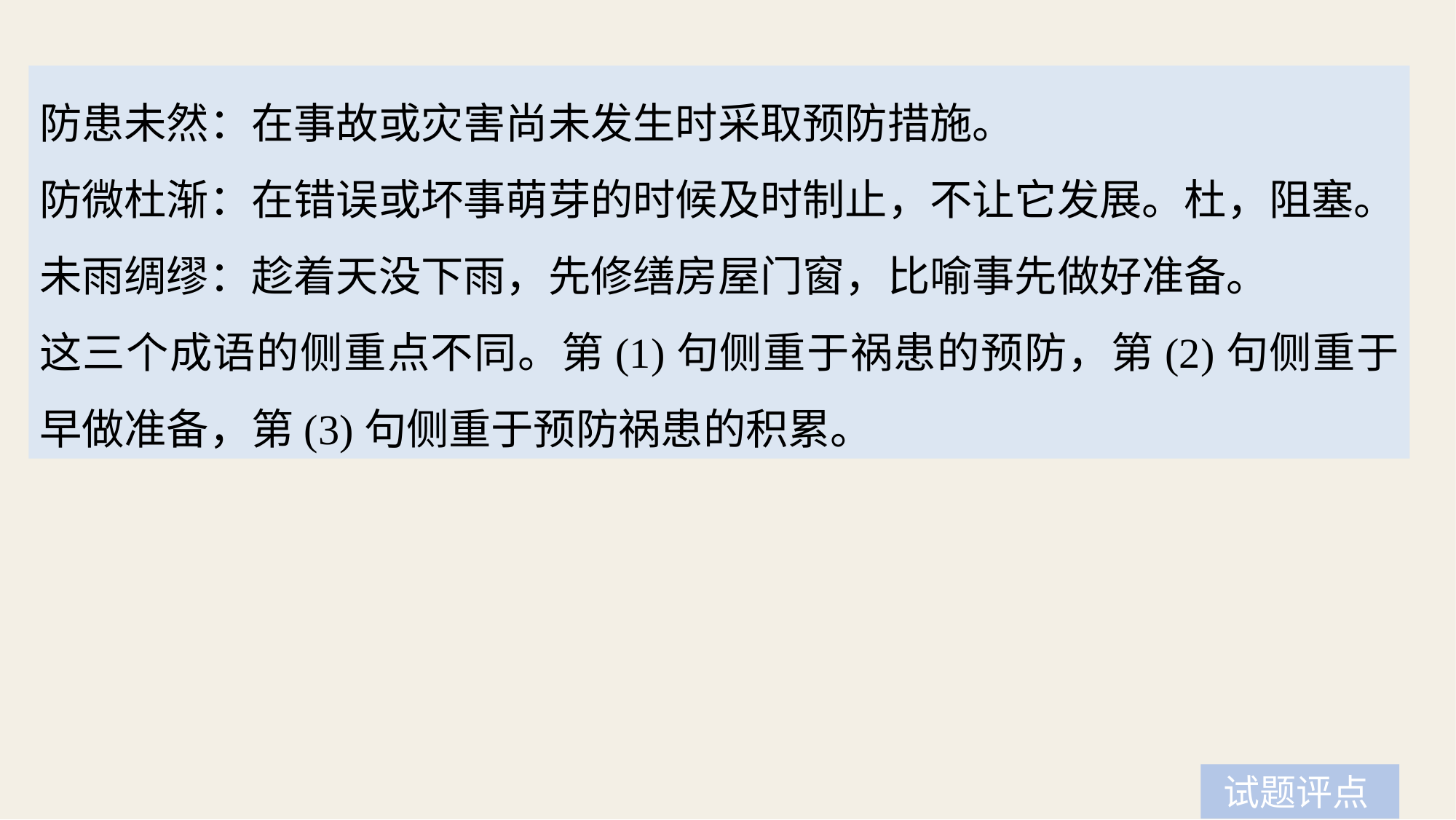

防患未然：在事故或灾害尚未发生时采取预防措施。
防微杜渐：在错误或坏事萌芽的时候及时制止，不让它发展。杜，阻塞。
未雨绸缪：趁着天没下雨，先修缮房屋门窗，比喻事先做好准备。
这三个成语的侧重点不同。第(1)句侧重于祸患的预防，第(2)句侧重于早做准备，第(3)句侧重于预防祸患的积累。
试题评点